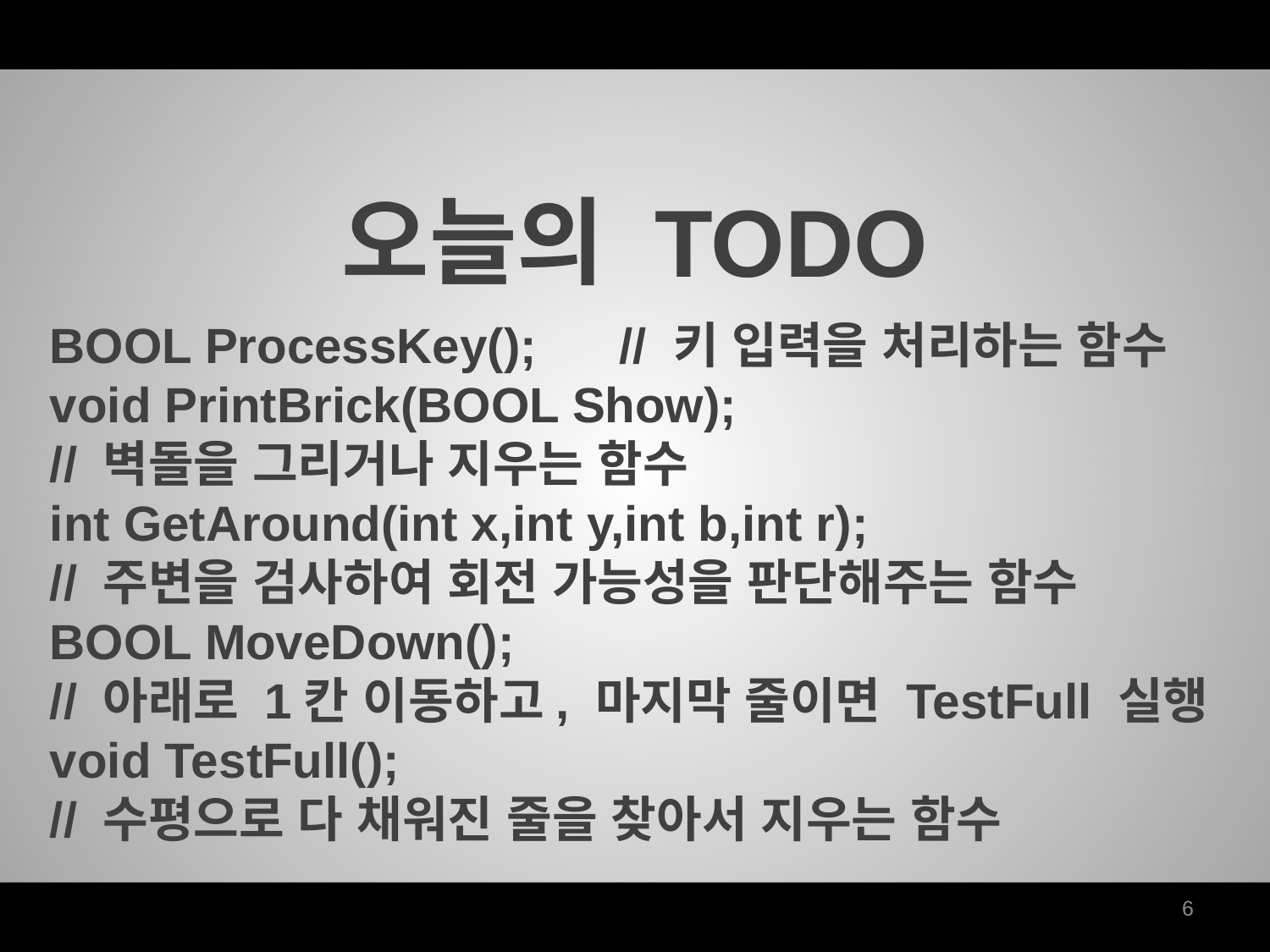

오늘의 TODO

BOOL ProcessKey();      // 키 입력을 처리하는 함수
void PrintBrick(BOOL Show);
// 벽돌을 그리거나 지우는 함수
int GetAround(int x,int y,int b,int r);
// 주변을 검사하여 회전 가능성을 판단해주는 함수
BOOL MoveDown();
// 아래로 1칸 이동하고, 마지막 줄이면 TestFull 실행
void TestFull();
// 수평으로 다 채워진 줄을 찾아서 지우는 함수
6